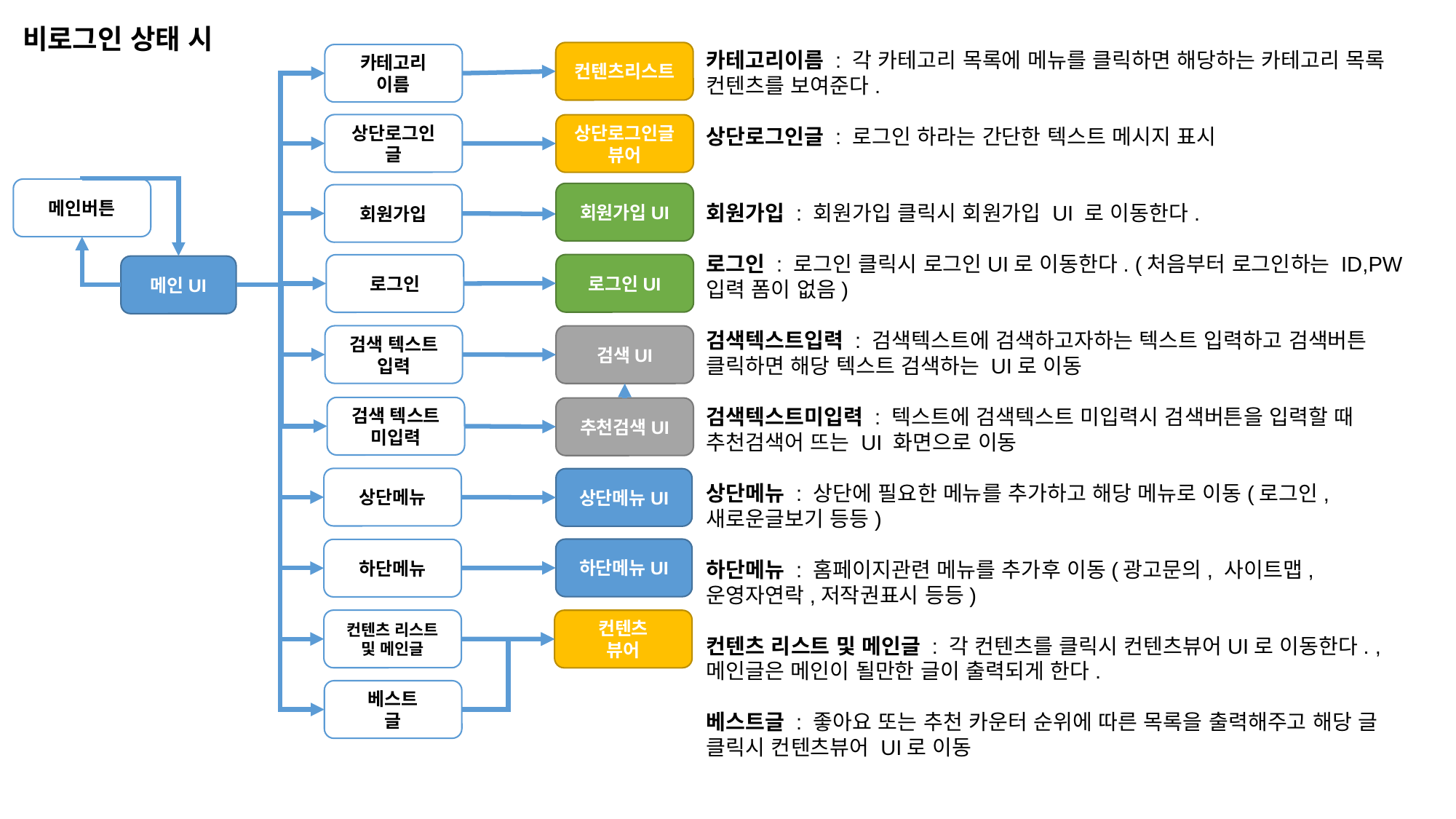

비로그인 상태 시

카테고리이름 : 각 카테고리 목록에 메뉴를 클릭하면 해당하는 카테고리 목록 컨텐츠를 보여준다.

상단로그인글 : 로그인 하라는 간단한 텍스트 메시지 표시

회원가입 : 회원가입 클릭시 회원가입 UI 로 이동한다.

로그인 : 로그인 클릭시 로그인UI로 이동한다. (처음부터 로그인하는 ID,PW 입력 폼이 없음)

검색텍스트입력 : 검색텍스트에 검색하고자하는 텍스트 입력하고 검색버튼 클릭하면 해당 텍스트 검색하는 UI로 이동

검색텍스트미입력 : 텍스트에 검색텍스트 미입력시 검색버튼을 입력할 때 추천검색어 뜨는 UI 화면으로 이동

상단메뉴 : 상단에 필요한 메뉴를 추가하고 해당 메뉴로 이동(로그인,새로운글보기 등등)

하단메뉴 : 홈페이지관련 메뉴를 추가후 이동(광고문의, 사이트맵,운영자연락,저작권표시 등등)

컨텐츠 리스트 및 메인글 : 각 컨텐츠를 클릭시 컨텐츠뷰어UI로 이동한다. , 메인글은 메인이 될만한 글이 출력되게 한다.

베스트글 : 좋아요 또는 추천 카운터 순위에 따른 목록을 출력해주고 해당 글 클릭시 컨텐츠뷰어 UI로 이동

컨텐츠리스트
카테고리
이름
상단로그인
글
상단로그인글
뷰어
메인버튼
회원가입UI
회원가입
로그인UI
로그인
메인UI
검색 텍스트
입력
검색UI
검색 텍스트
미입력
추천검색UI
상단메뉴
상단메뉴UI
하단메뉴UI
하단메뉴
컨텐츠 리스트
및 메인글
컨텐츠
뷰어
베스트
글